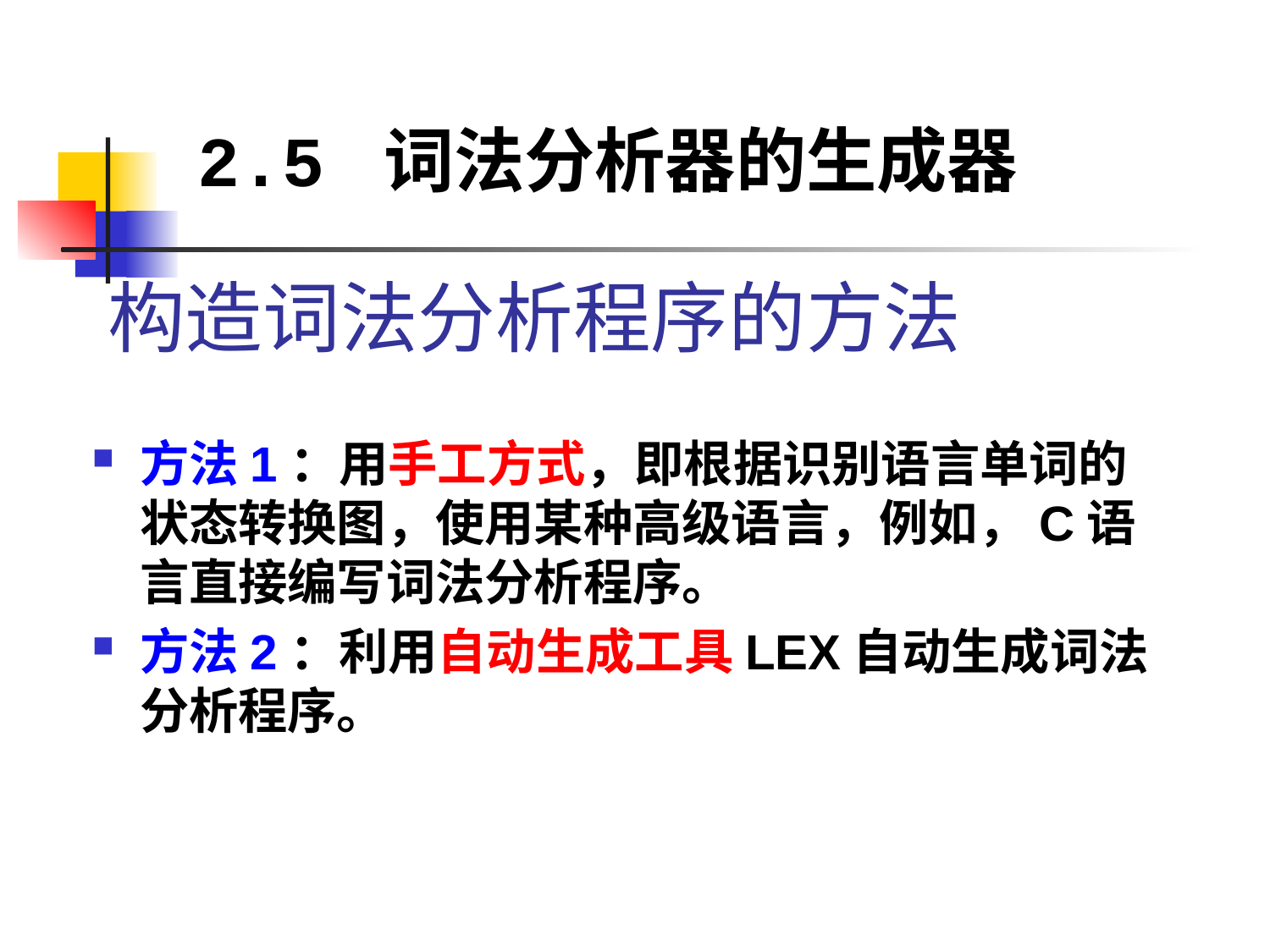

2.5 词法分析器的生成器
# 构造词法分析程序的方法
方法1：用手工方式，即根据识别语言单词的状态转换图，使用某种高级语言，例如，C语言直接编写词法分析程序。
方法2：利用自动生成工具LEX自动生成词法分析程序。